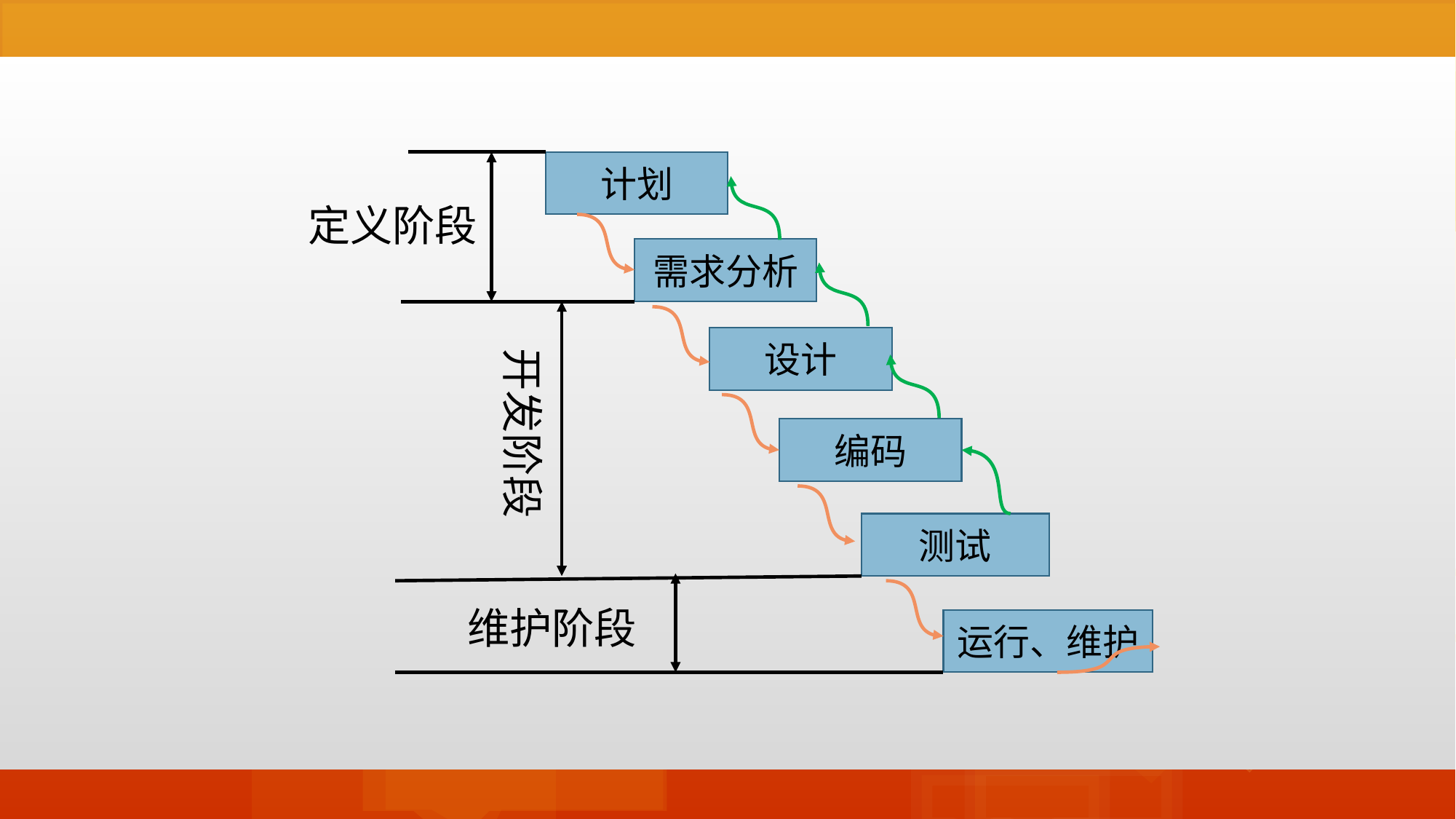

计划
定义阶段
需求分析
设计
开发阶段
编码
测试
维护阶段
运行、维护